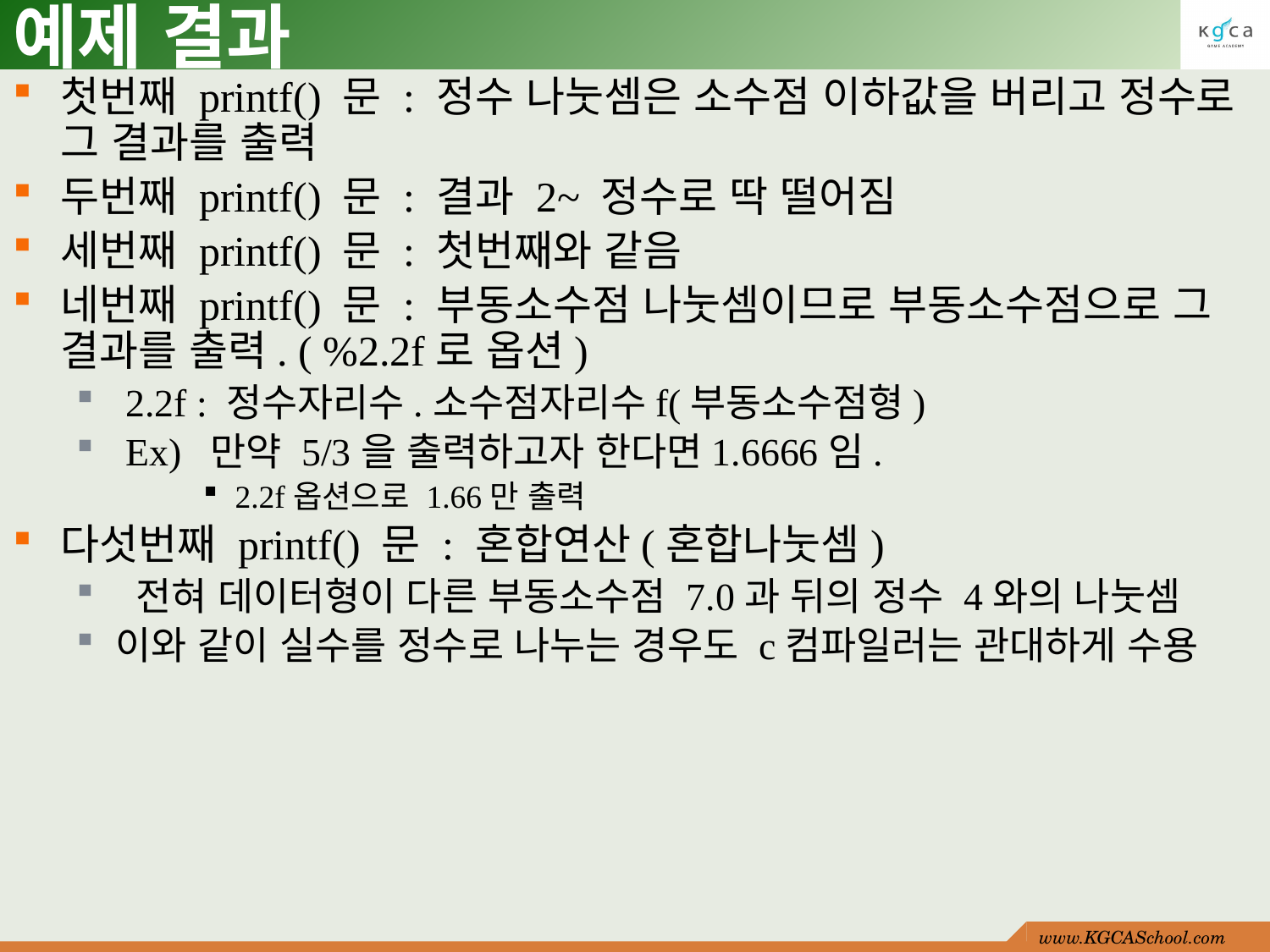

# 예제 결과
첫번째 printf() 문 : 정수 나눗셈은 소수점 이하값을 버리고 정수로 그 결과를 출력
두번째 printf() 문 : 결과 2~ 정수로 딱 떨어짐
세번째 printf() 문 : 첫번째와 같음
네번째 printf() 문 : 부동소수점 나눗셈이므로 부동소수점으로 그 결과를 출력. ( %2.2f로 옵션)
 2.2f : 정수자리수.소수점자리수f(부동소수점형)
 Ex)  만약 5/3을 출력하고자 한다면1.6666임.
2.2f옵션으로 1.66만 출력
다섯번째 printf() 문 : 혼합연산(혼합나눗셈)
 전혀 데이터형이 다른 부동소수점 7.0과 뒤의 정수 4와의 나눗셈
이와 같이 실수를 정수로 나누는 경우도 c컴파일러는 관대하게 수용